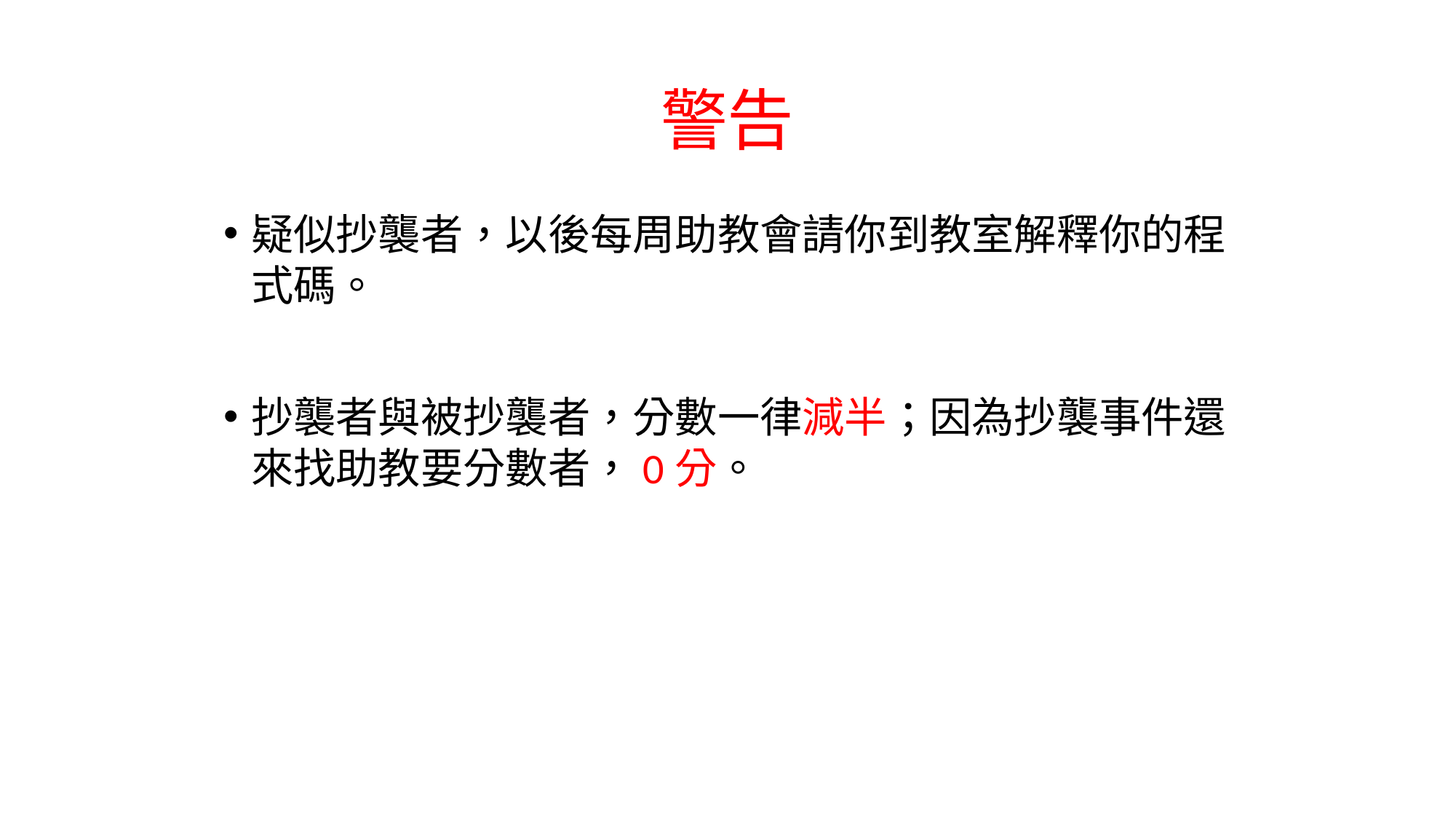

# 警告
疑似抄襲者，以後每周助教會請你到教室解釋你的程式碼。

抄襲者與被抄襲者，分數一律減半；因為抄襲事件還來找助教要分數者，0分。